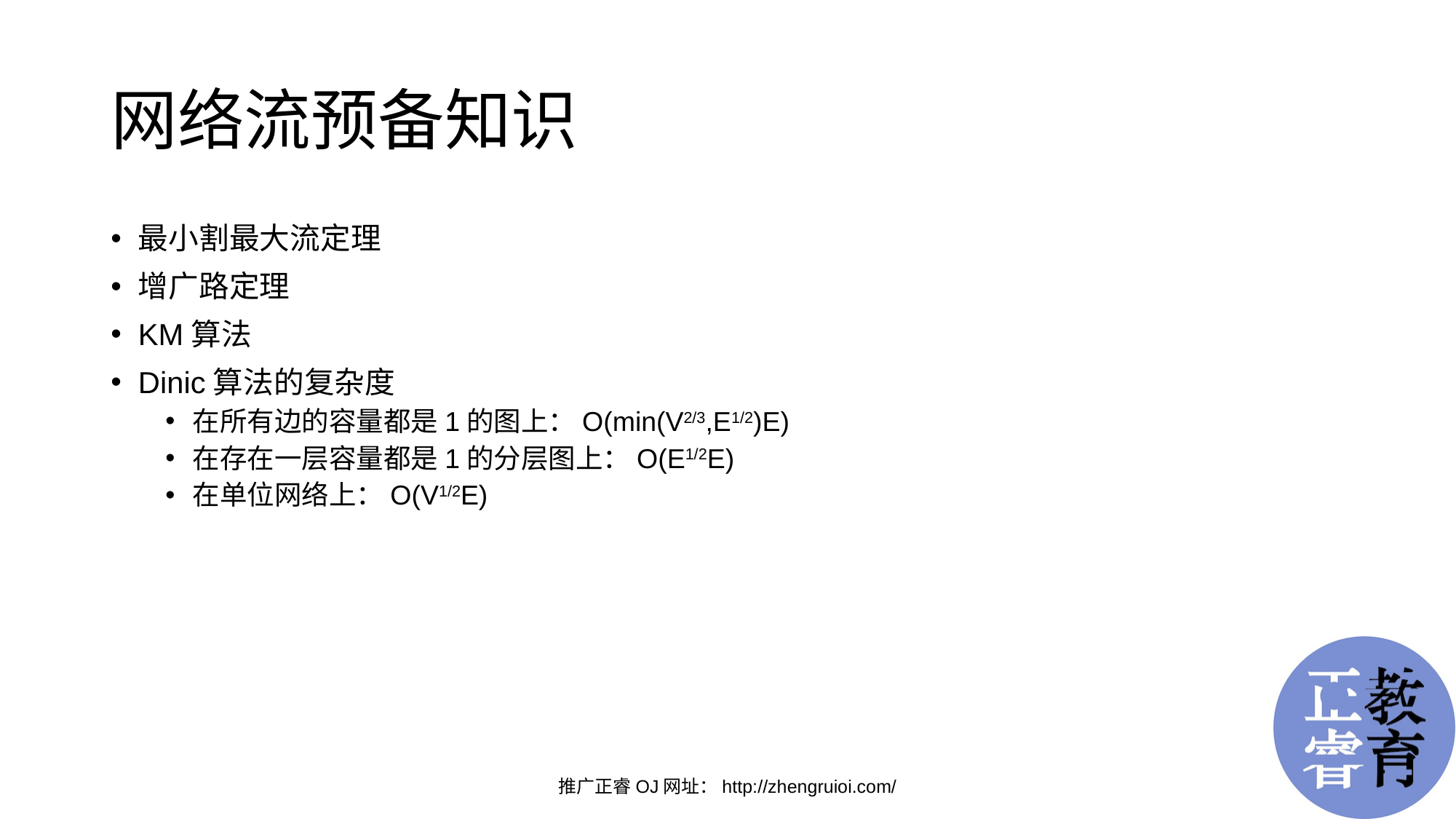

# 网络流预备知识
最小割最大流定理
增广路定理
KM算法
Dinic算法的复杂度
在所有边的容量都是1的图上：O(min(V2/3,E1/2)E)
在存在一层容量都是1的分层图上：O(E1/2E)
在单位网络上：O(V1/2E)